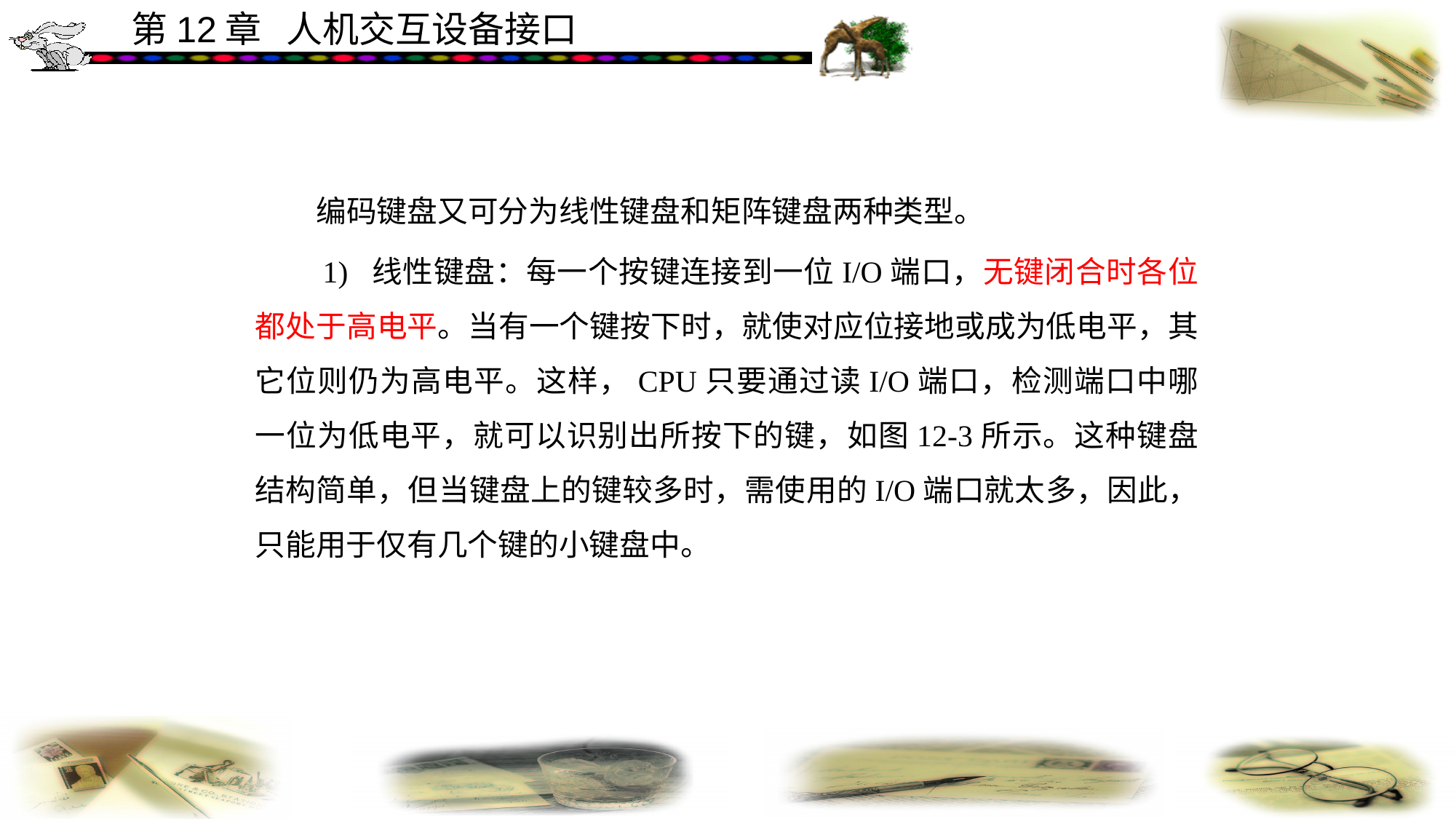

编码键盘又可分为线性键盘和矩阵键盘两种类型。
          1)  线性键盘：每一个按键连接到一位I/O端口，无键闭合时各位都处于高电平。当有一个键按下时，就使对应位接地或成为低电平，其它位则仍为高电平。这样，CPU只要通过读I/O端口，检测端口中哪一位为低电平，就可以识别出所按下的键，如图12-3所示。这种键盘结构简单，但当键盘上的键较多时，需使用的I/O端口就太多，因此，只能用于仅有几个键的小键盘中。